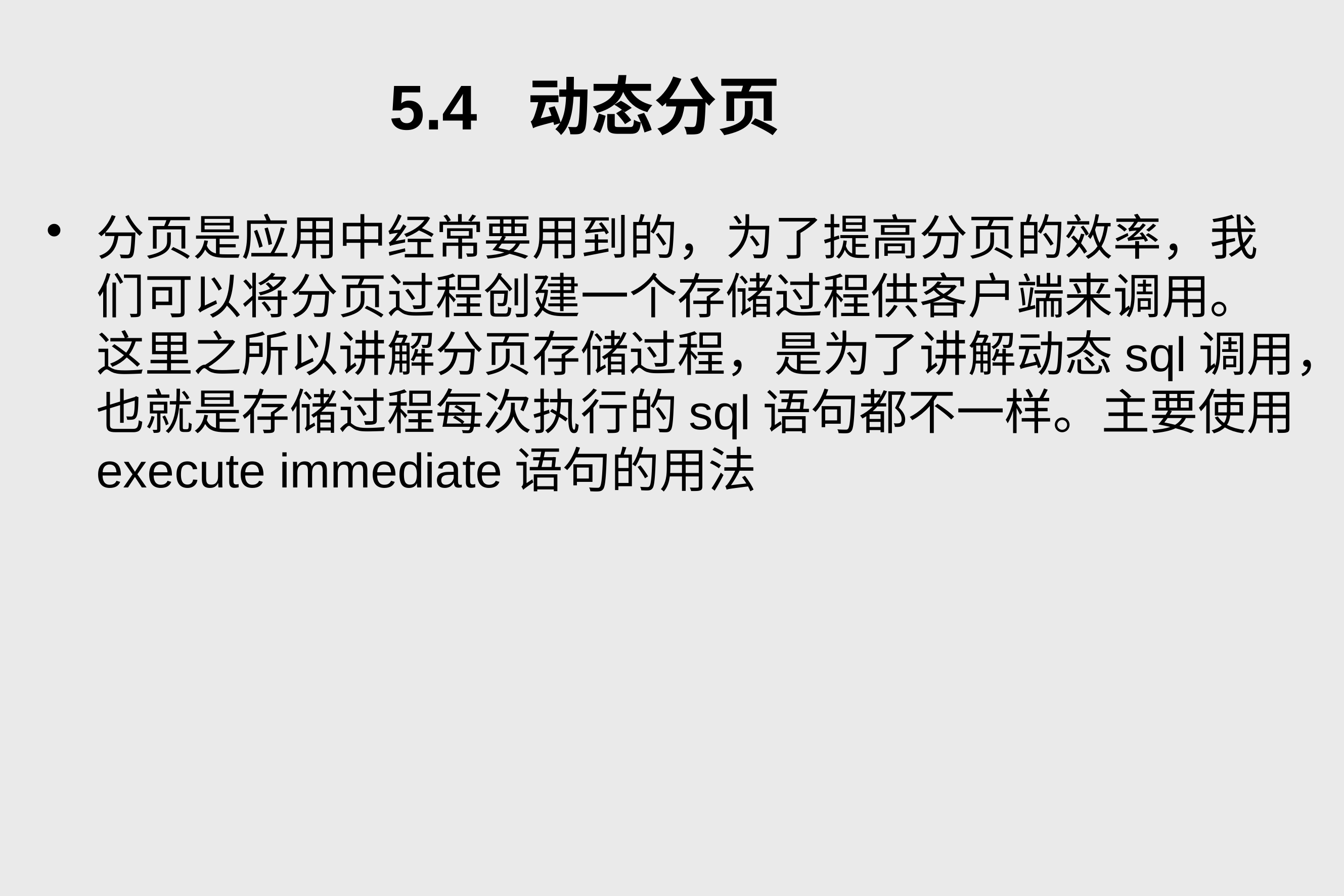

# 5.4  动态分页
分页是应用中经常要用到的，为了提高分页的效率，我们可以将分页过程创建一个存储过程供客户端来调用。这里之所以讲解分页存储过程，是为了讲解动态sql调用，也就是存储过程每次执行的sql语句都不一样。主要使用 execute immediate语句的用法